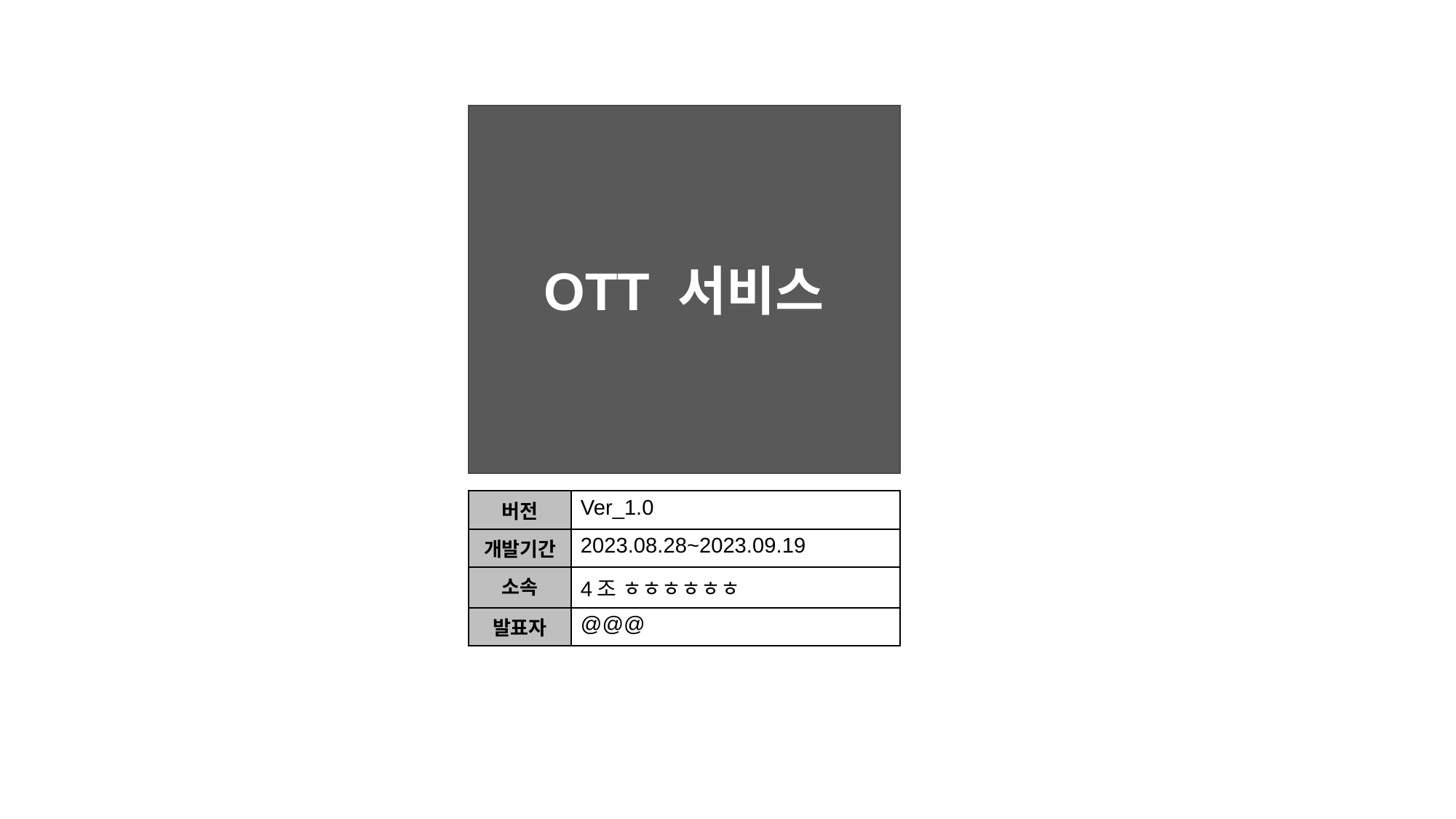

OTT 서비스
| 버전 | Ver\_1.0 |
| --- | --- |
| 개발기간 | 2023.08.28~2023.09.19 |
| 소속 | 4조 ㅎㅎㅎㅎㅎㅎ |
| 발표자 | @@@ |